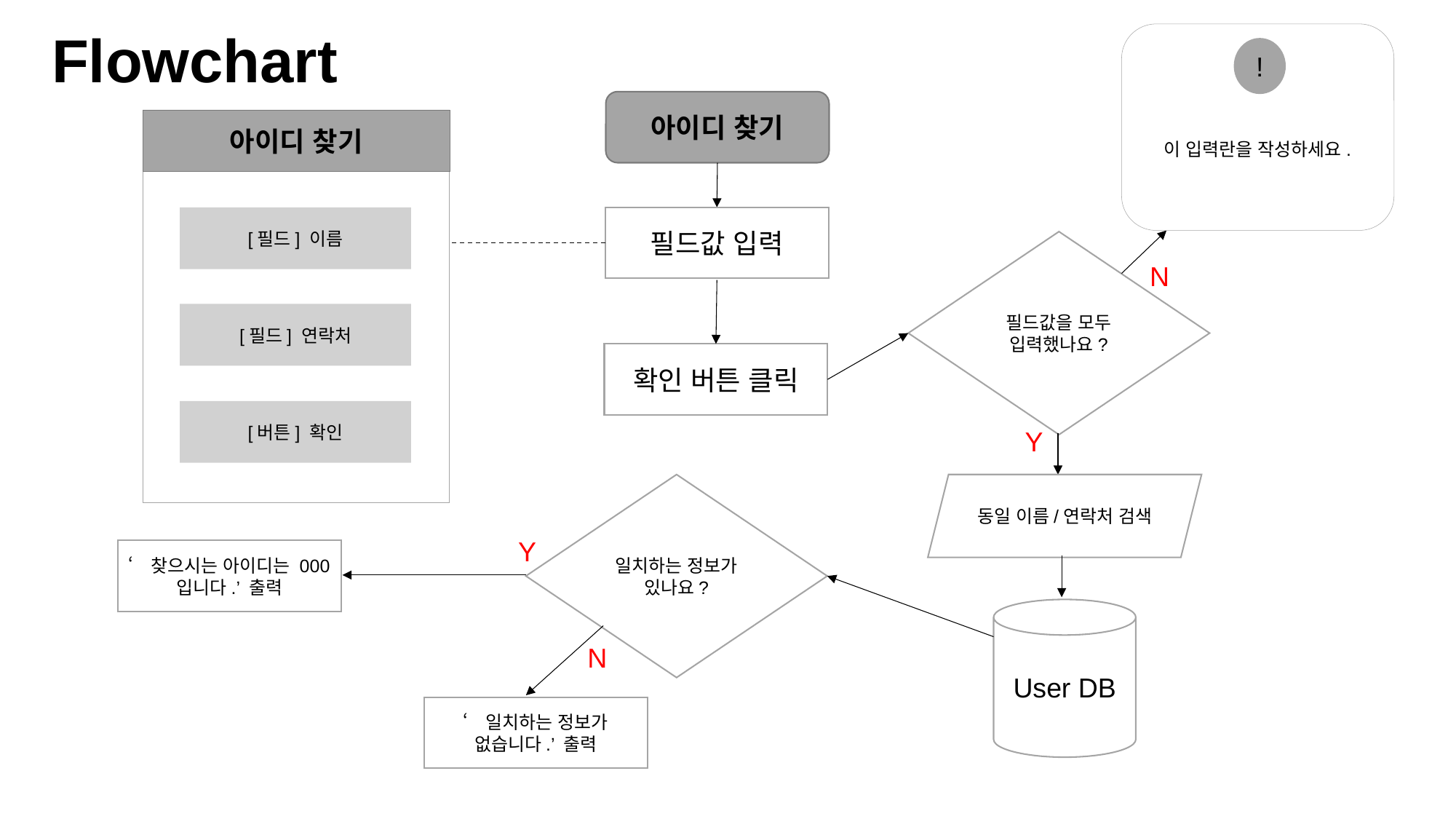

Flowchart

이 입력란을 작성하세요.
!
아이디 찾기
아이디 찾기

[필드] 이름
[필드] 연락처
[버튼] 확인
필드값 입력
필드값을 모두 입력했나요?
N
확인 버튼 클릭
Y
일치하는 정보가 있나요?
동일 이름/연락처 검색
Y
‘찾으시는 아이디는 000입니다.’ 출력
User DB
N
‘일치하는 정보가 없습니다.’ 출력